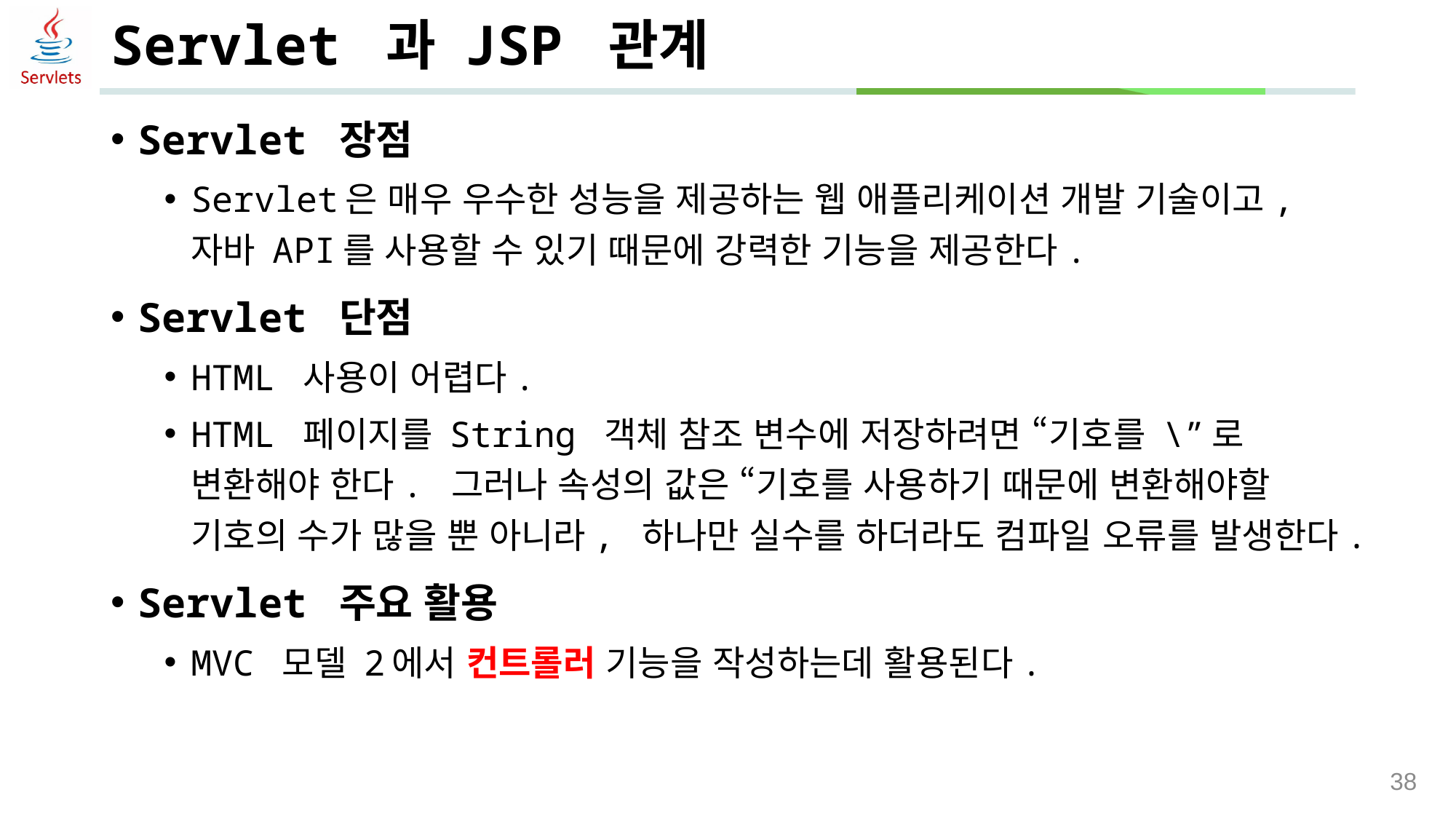

# Servlet 과 JSP 관계
Servlet 장점
Servlet은 매우 우수한 성능을 제공하는 웹 애플리케이션 개발 기술이고, 자바 API를 사용할 수 있기 때문에 강력한 기능을 제공한다.
Servlet 단점
HTML 사용이 어렵다.
HTML 페이지를 String 객체 참조 변수에 저장하려면 “기호를 \”로 변환해야 한다. 그러나 속성의 값은 “기호를 사용하기 때문에 변환해야할 기호의 수가 많을 뿐 아니라, 하나만 실수를 하더라도 컴파일 오류를 발생한다.
Servlet 주요 활용
MVC 모델 2에서 컨트롤러 기능을 작성하는데 활용된다.

38